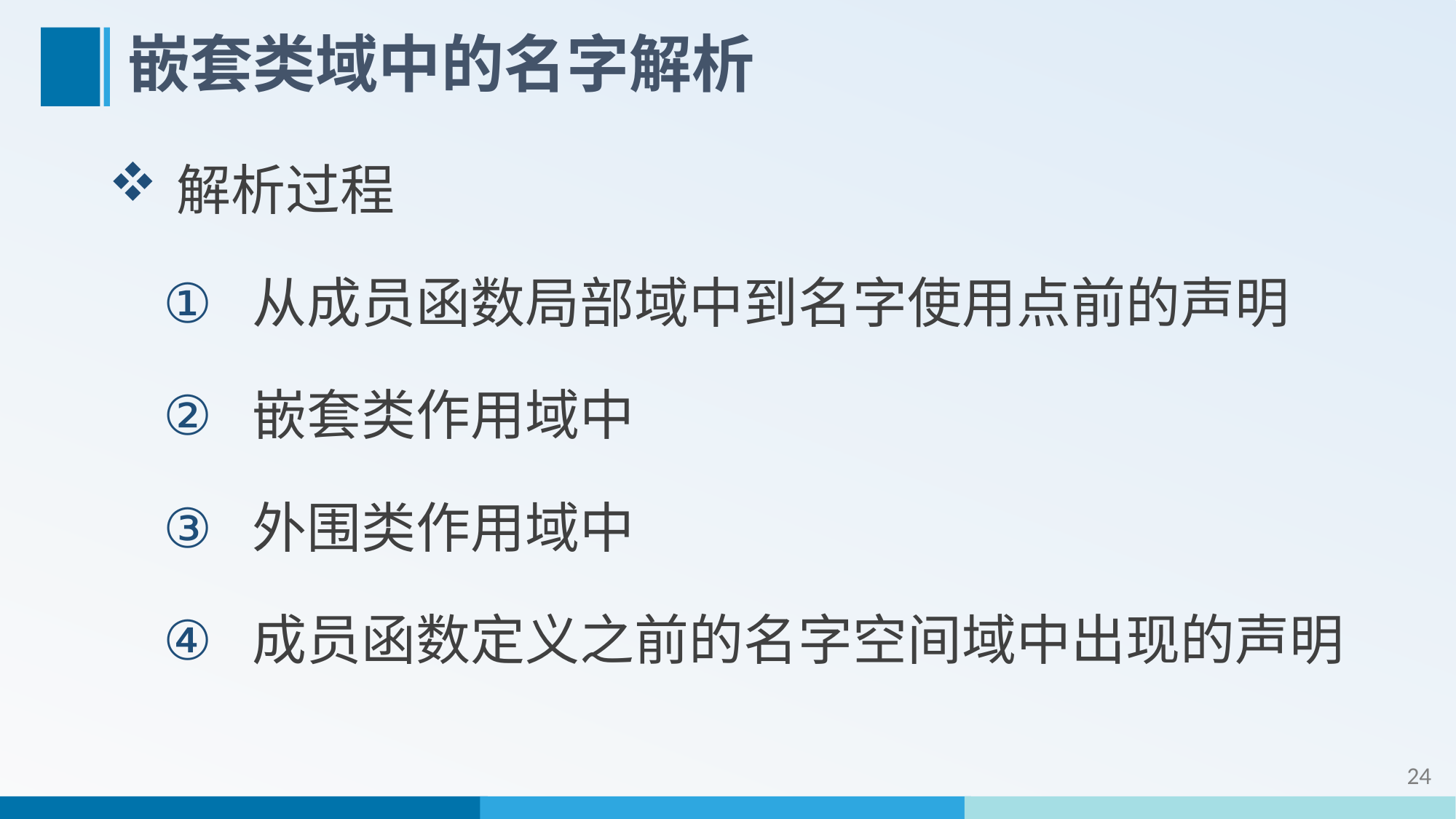

# 嵌套类域中的名字解析
解析过程
从成员函数局部域中到名字使用点前的声明
嵌套类作用域中
外围类作用域中
成员函数定义之前的名字空间域中出现的声明